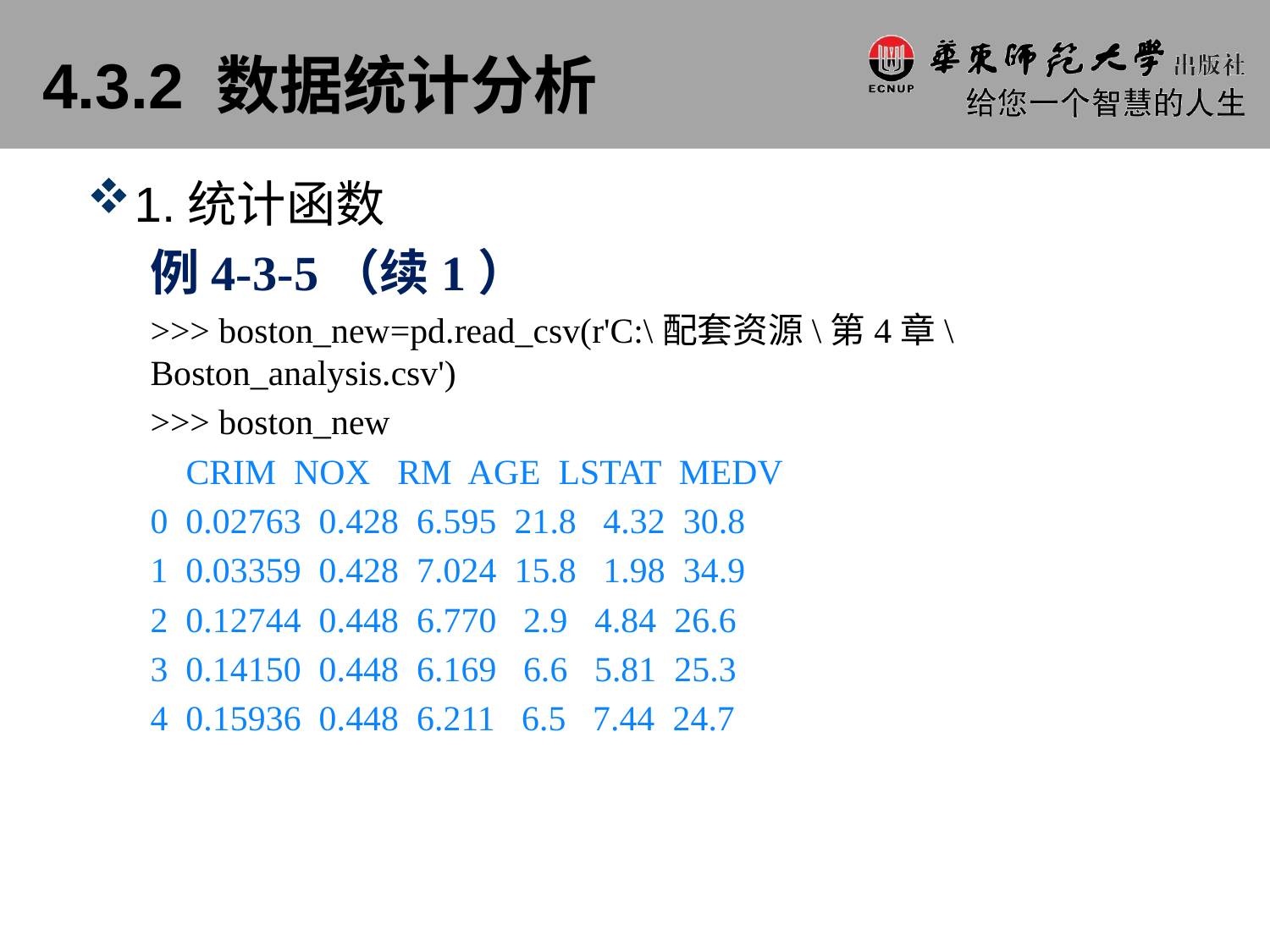

# 4.3.2 数据统计分析
1.统计函数
例4-3-5（续1）
>>> boston_new=pd.read_csv(r'C:\配套资源\第4章\Boston_analysis.csv')
>>> boston_new
    CRIM  NOX   RM  AGE  LSTAT  MEDV
0  0.02763  0.428  6.595  21.8   4.32  30.8
1  0.03359  0.428  7.024  15.8   1.98  34.9
2  0.12744  0.448  6.770   2.9   4.84  26.6
3  0.14150  0.448  6.169   6.6   5.81  25.3
4  0.15936  0.448  6.211   6.5   7.44  24.7